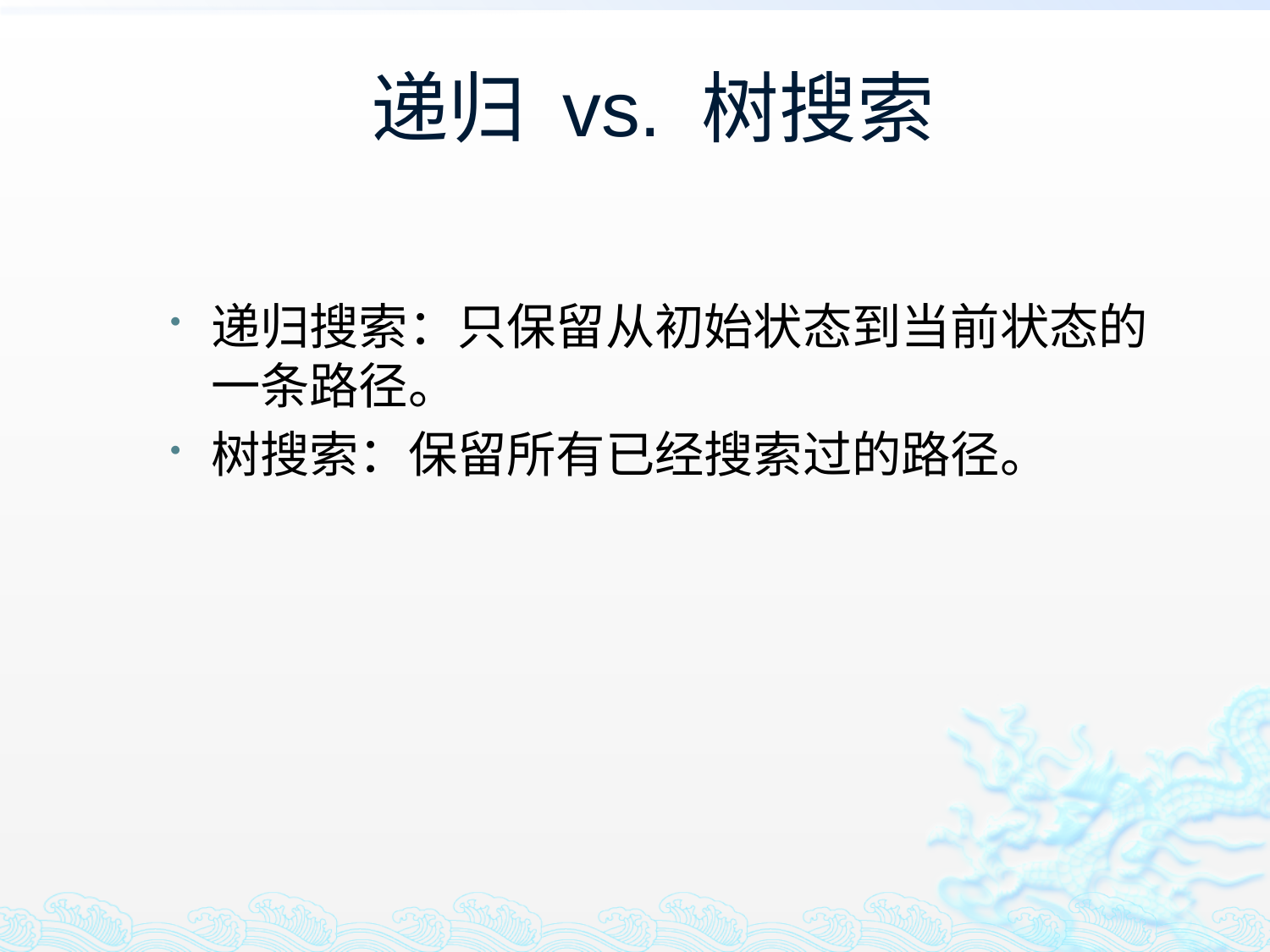

# 递归 vs. 树搜索

递归搜索：只保留从初始状态到当前状态的一条路径。
树搜索：保留所有已经搜索过的路径。

106